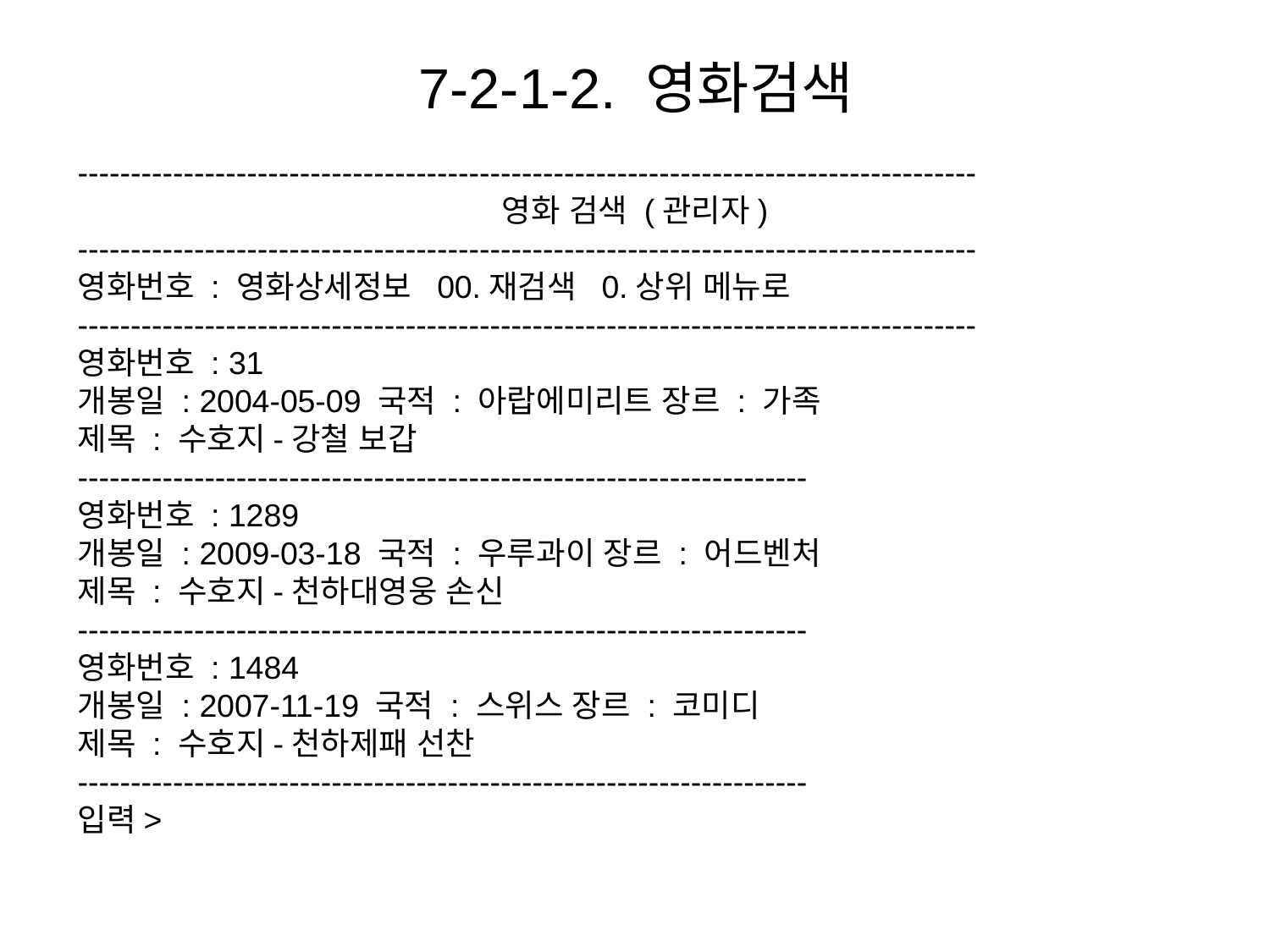

# 7-2-1-2. 영화검색
-------------------------------------------------------------------------------------
영화 검색 (관리자)
-------------------------------------------------------------------------------------
영화번호 : 영화상세정보  00.재검색  0.상위 메뉴로
-------------------------------------------------------------------------------------
영화번호 : 31
개봉일 : 2004-05-09 국적 : 아랍에미리트 장르 : 가족
제목 : 수호지-강철 보갑
---------------------------------------------------------------------
영화번호 : 1289
개봉일 : 2009-03-18 국적 : 우루과이 장르 : 어드벤처
제목 : 수호지-천하대영웅 손신
---------------------------------------------------------------------
영화번호 : 1484
개봉일 : 2007-11-19 국적 : 스위스 장르 : 코미디
제목 : 수호지-천하제패 선찬
---------------------------------------------------------------------
입력>